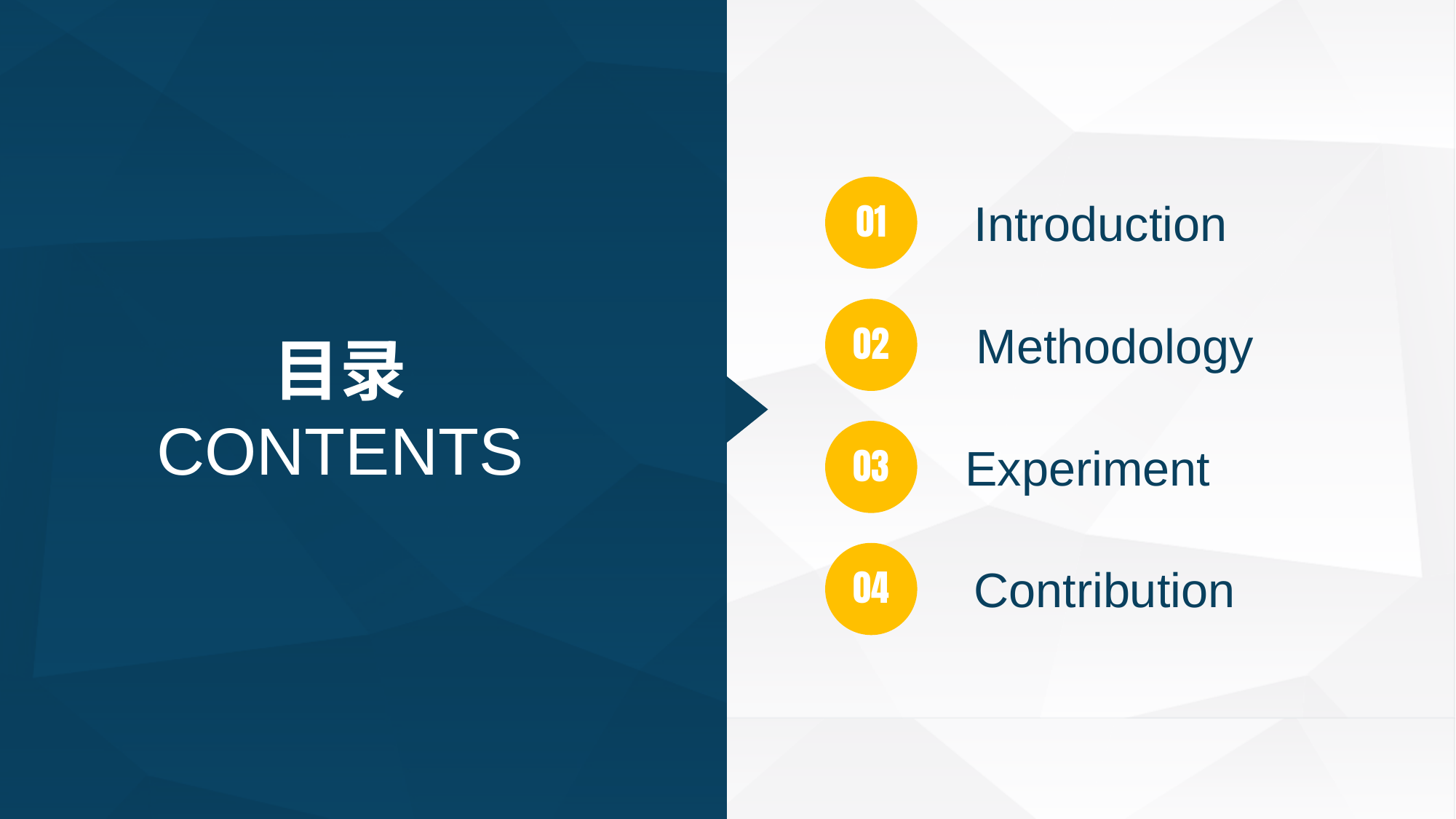

01
Introduction
02
Methodology
目录
CONTENTS

03
Experiment
04
Contribution